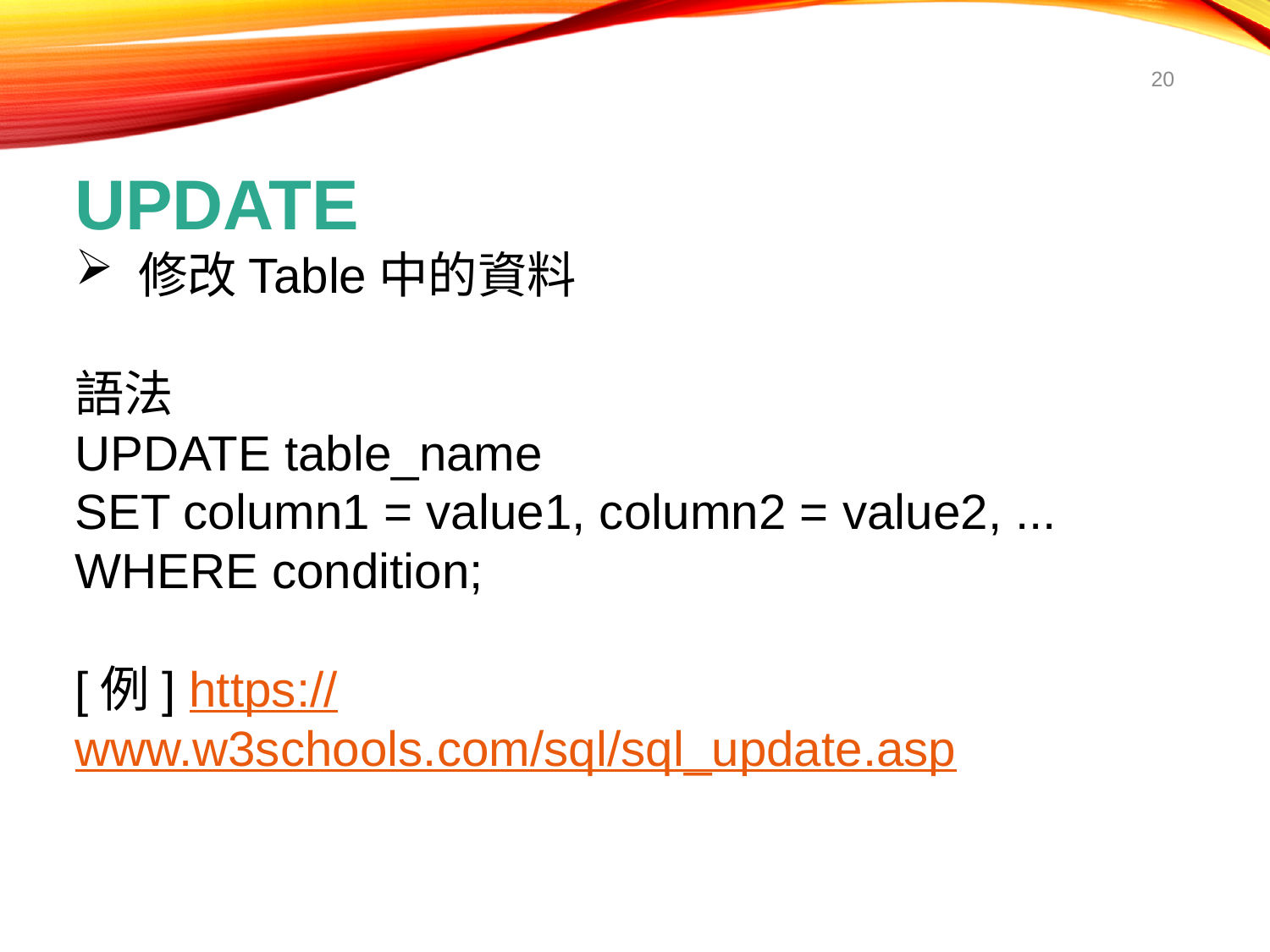

20
UPDATE
修改Table中的資料

語法
UPDATE table_name
SET column1 = value1, column2 = value2, ...
WHERE condition;

[例] https://www.w3schools.com/sql/sql_update.asp